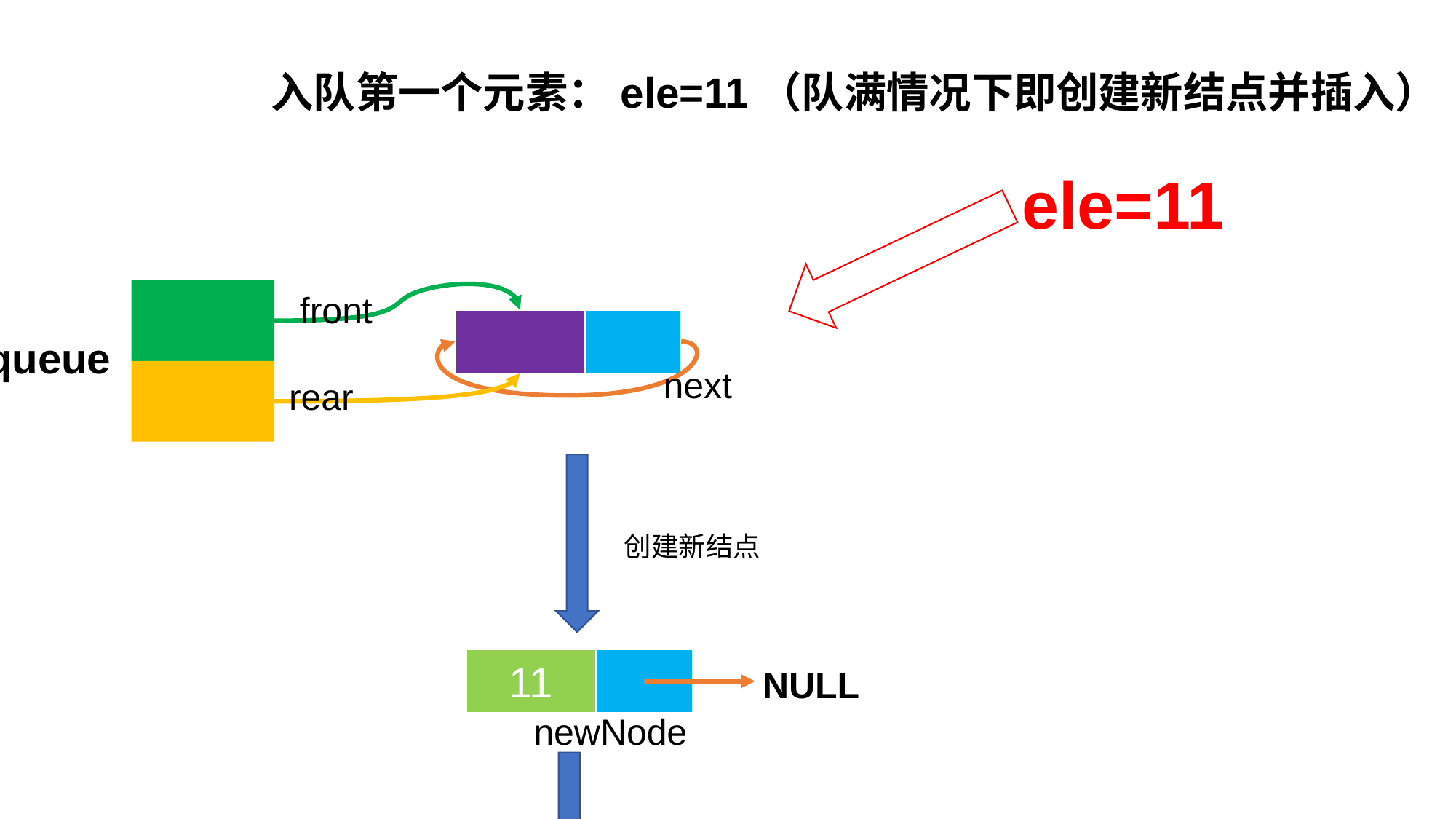

入队第一个元素：ele=11（队满情况下即创建新结点并插入）
ele=11

front

queue
next
rear

创建新结点
11

NULL
newNode

将新结点插入到空闲结点（即紫色结点）的后面
front

11

NULL
queue
next
newNode
rear

②queue->rear->next=newNode
front

next

11

NULL
queue
next
newNode
rear
注：虚线表示已经断开的连接
③queue->rear=newNode
①newNode->next=queue->rear->next

去除虚线后如图
front

next

11

queue
next
newNode
rear